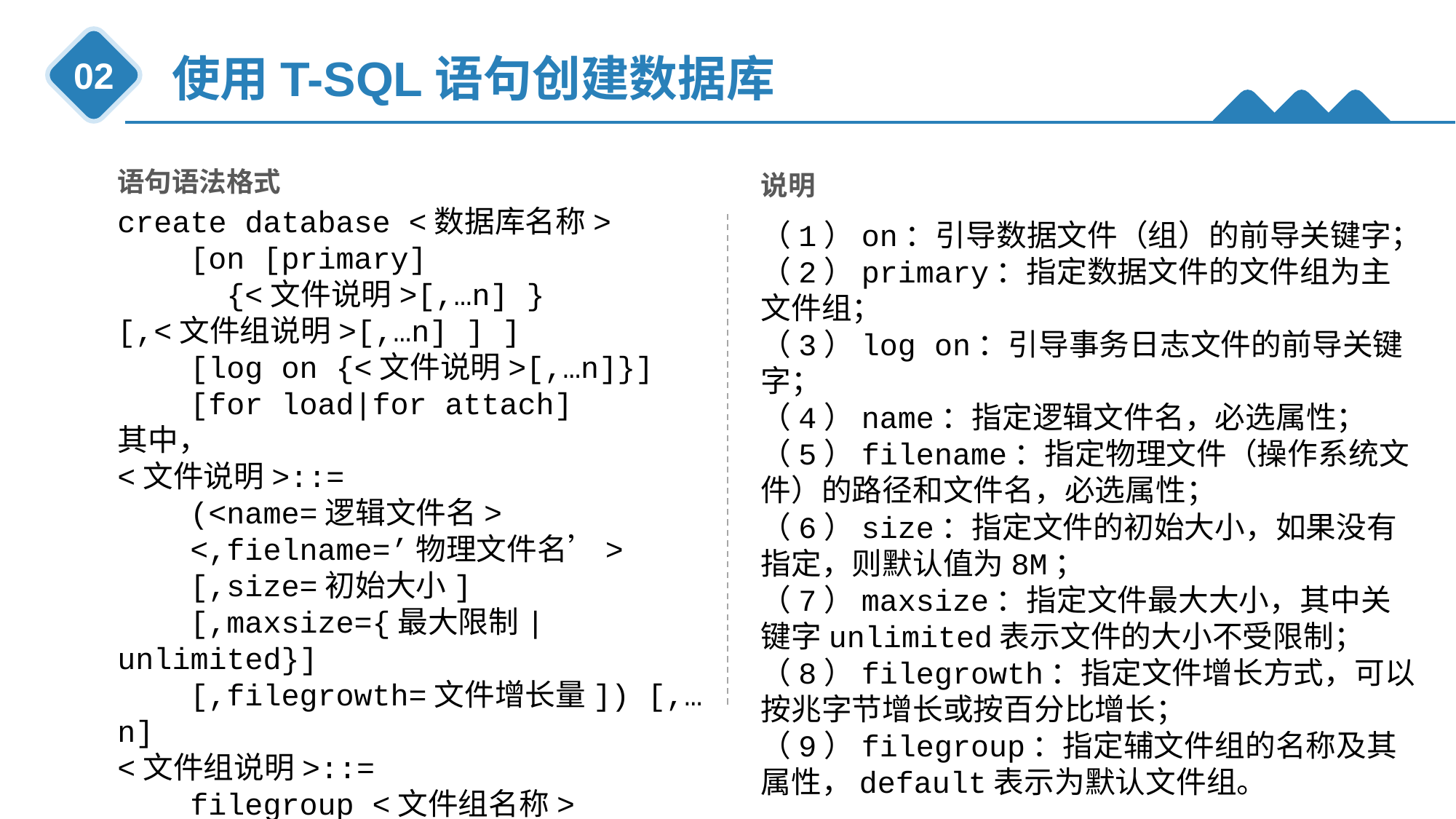

使用T-SQL语句创建数据库
02

语句语法格式
create database <数据库名称>
    [on [primary]
      {<文件说明>[,…n] }
[,<文件组说明>[,…n] ] ]
    [log on {<文件说明>[,…n]}]
    [for load|for attach]
其中，
<文件说明>::=
    (<name=逻辑文件名>
    <,fielname=’物理文件名’>
    [,size=初始大小]
    [,maxsize={最大限制|unlimited}]
    [,filegrowth=文件增长量]) [,…n]
<文件组说明>::=
    filegroup <文件组名称> [default] <文件说明> [,…n]
功能：创建一个指定数据库名称的数据库。
说明
（1）on：引导数据文件（组）的前导关键字；
（2）primary：指定数据文件的文件组为主文件组；
（3）log on：引导事务日志文件的前导关键字；
（4）name：指定逻辑文件名，必选属性；
（5）filename：指定物理文件（操作系统文件）的路径和文件名，必选属性；
（6）size：指定文件的初始大小，如果没有指定，则默认值为8M；
（7）maxsize：指定文件最大大小，其中关键字unlimited表示文件的大小不受限制；
（8）filegrowth：指定文件增长方式，可以按兆字节增长或按百分比增长；
（9）filegroup：指定辅文件组的名称及其属性，default表示为默认文件组。